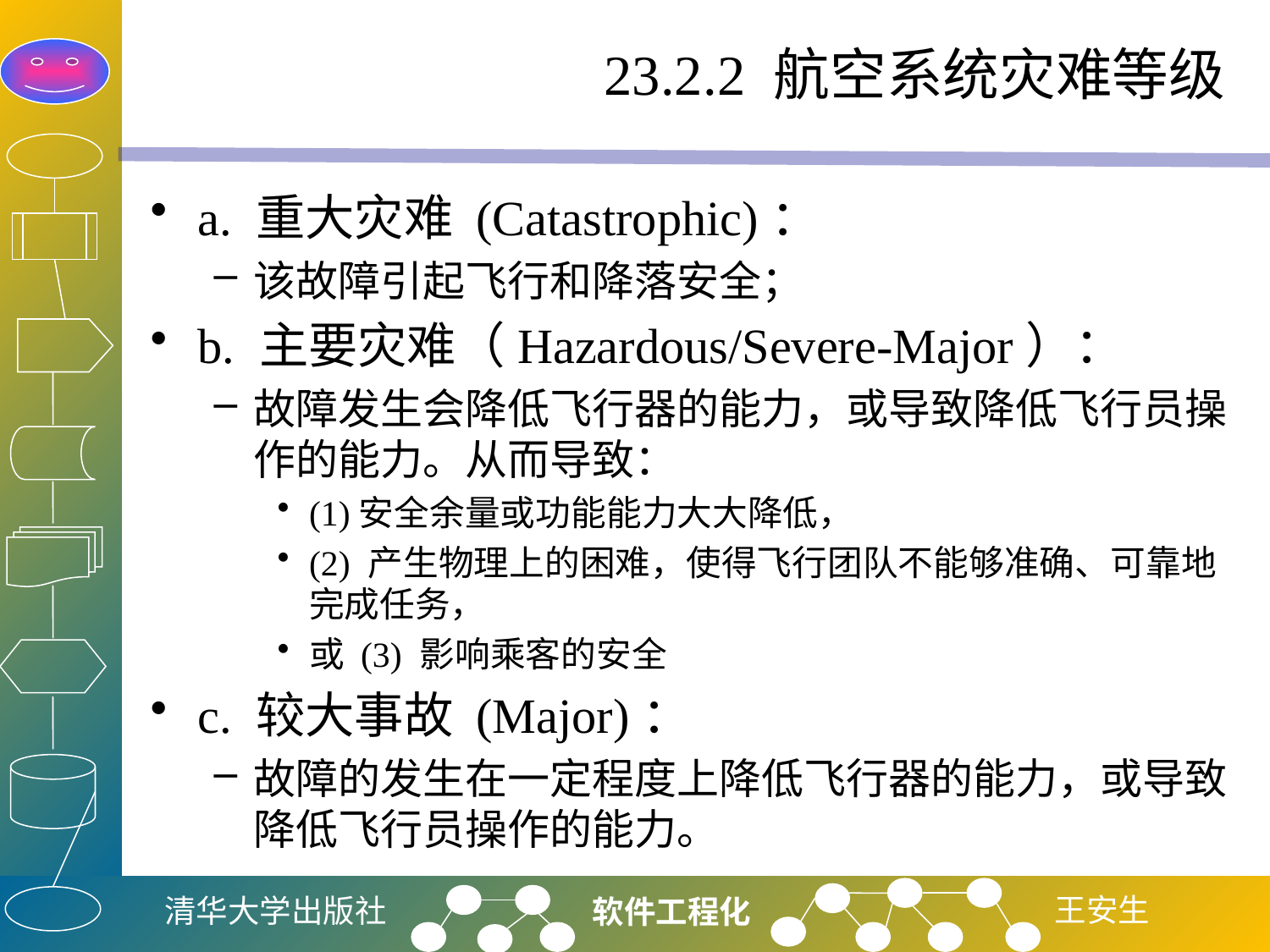

# 23.2.2 航空系统灾难等级
a. 重大灾难 (Catastrophic)：
该故障引起飞行和降落安全；
b. 主要灾难（Hazardous/Severe-Major）：
故障发生会降低飞行器的能力，或导致降低飞行员操作的能力。从而导致：
(1)安全余量或功能能力大大降低，
(2) 产生物理上的困难，使得飞行团队不能够准确、可靠地完成任务，
或 (3) 影响乘客的安全
c. 较大事故 (Major)：
故障的发生在一定程度上降低飞行器的能力，或导致降低飞行员操作的能力。